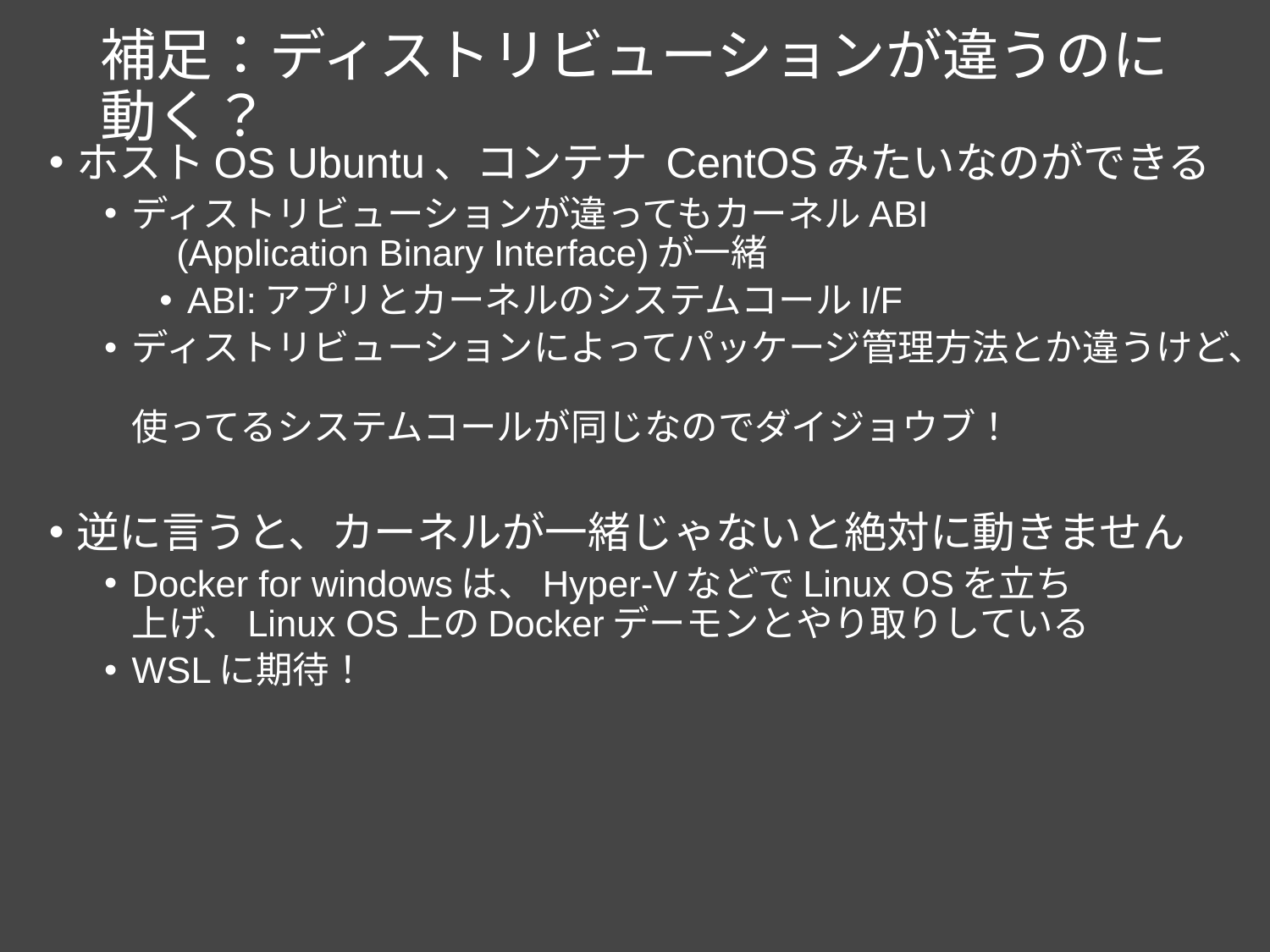

# 補足：ディストリビューションが違うのに動く？
ホストOS Ubuntu、コンテナ CentOSみたいなのができる
ディストリビューションが違ってもカーネルABI
　(Application Binary Interface)が一緒
ABI:アプリとカーネルのシステムコールI/F
ディストリビューションによってパッケージ管理方法とか違うけど、
使ってるシステムコールが同じなのでダイジョウブ！

逆に言うと、カーネルが一緒じゃないと絶対に動きません
Docker for windowsは、Hyper-VなどでLinux OSを立ち
上げ、Linux OS上のDockerデーモンとやり取りしている
WSLに期待！